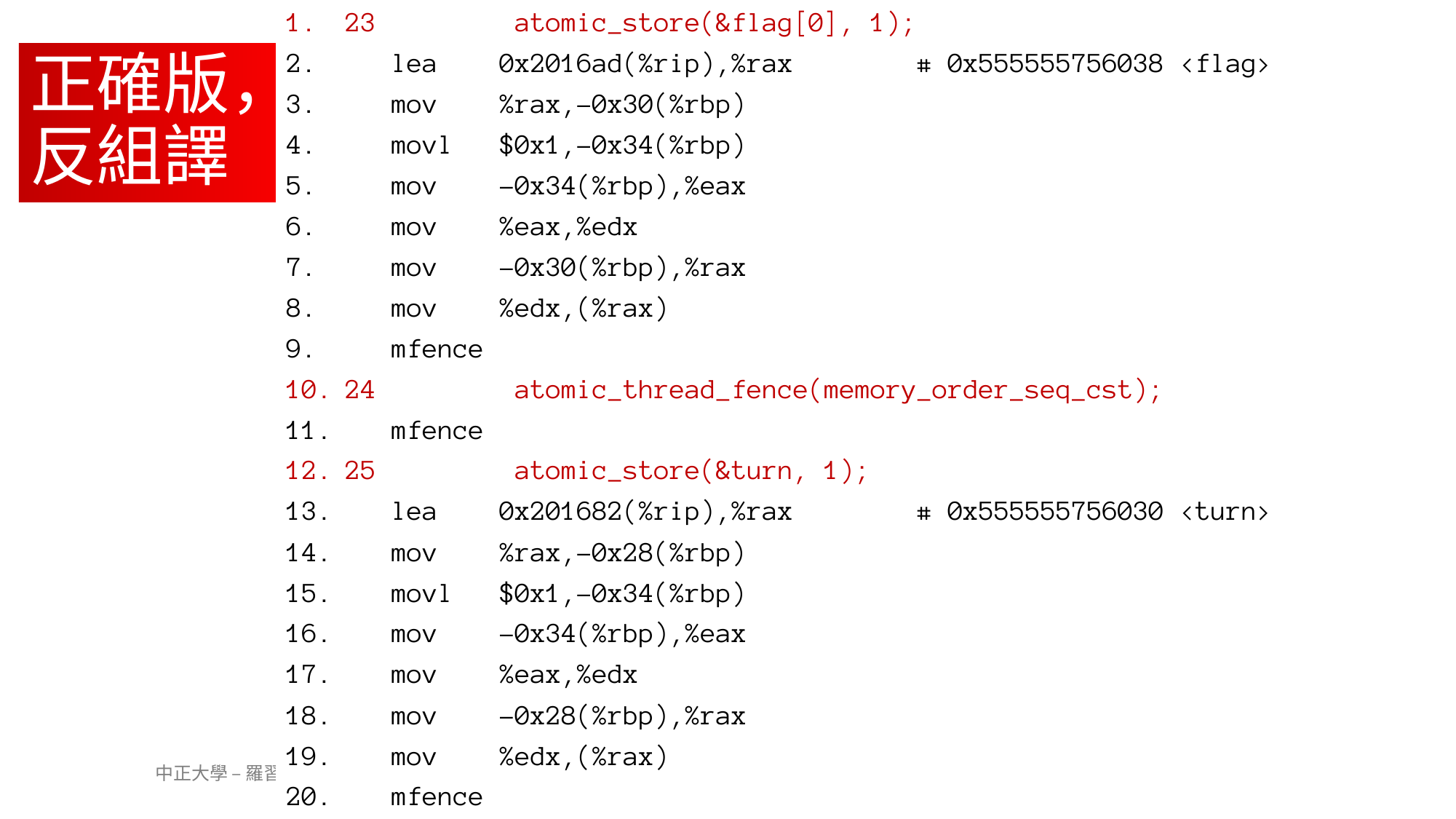

23         atomic_store(&flag[0], 1);
   lea    0x2016ad(%rip),%rax        # 0x555555756038 <flag>
   mov    %rax,-0x30(%rbp)
   movl   $0x1,-0x34(%rbp)
   mov    -0x34(%rbp),%eax
   mov    %eax,%edx
   mov    -0x30(%rbp),%rax
   mov    %edx,(%rax)
   mfence
24         atomic_thread_fence(memory_order_seq_cst);
   mfence
25         atomic_store(&turn, 1);
   lea    0x201682(%rip),%rax        # 0x555555756030 <turn>
   mov    %rax,-0x28(%rbp)
   movl   $0x1,-0x34(%rbp)
   mov    -0x34(%rbp),%eax
   mov    %eax,%edx
   mov    -0x28(%rbp),%rax
   mov    %edx,(%rax)
   mfence
# 正確版， 反組譯